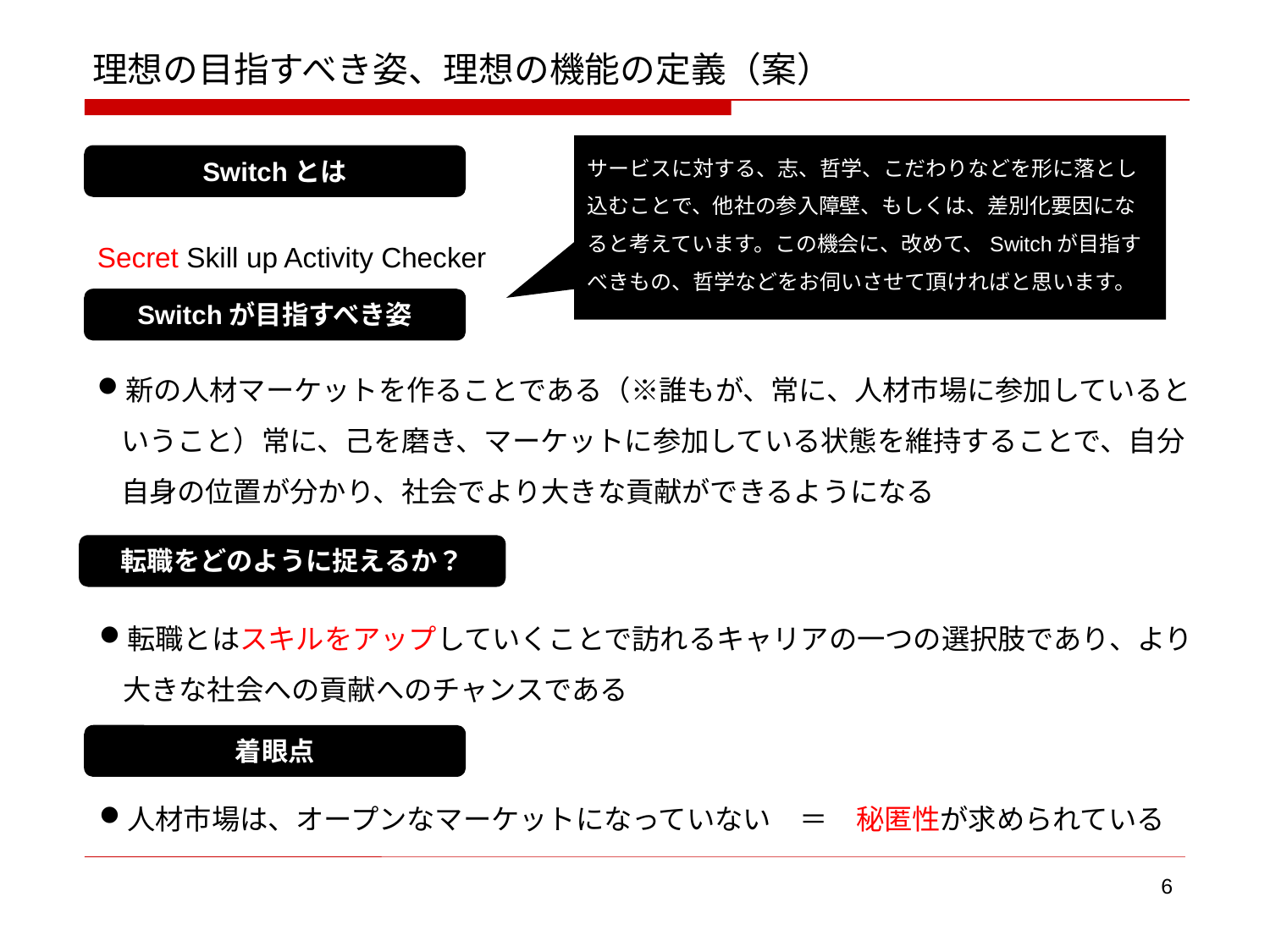

理想の目指すべき姿、理想の機能の定義（案）
サービスに対する、志、哲学、こだわりなどを形に落とし込むことで、他社の参入障壁、もしくは、差別化要因になると考えています。この機会に、改めて、Switchが目指すべきもの、哲学などをお伺いさせて頂ければと思います。
Switchとは
Secret Skill up Activity Checker
Switchが目指すべき姿
新の人材マーケットを作ることである（※誰もが、常に、人材市場に参加しているということ）常に、己を磨き、マーケットに参加している状態を維持することで、自分自身の位置が分かり、社会でより大きな貢献ができるようになる
転職をどのように捉えるか？
転職とはスキルをアップしていくことで訪れるキャリアの一つの選択肢であり、より大きな社会への貢献へのチャンスである
着眼点
人材市場は、オープンなマーケットになっていない　＝　秘匿性が求められている
6